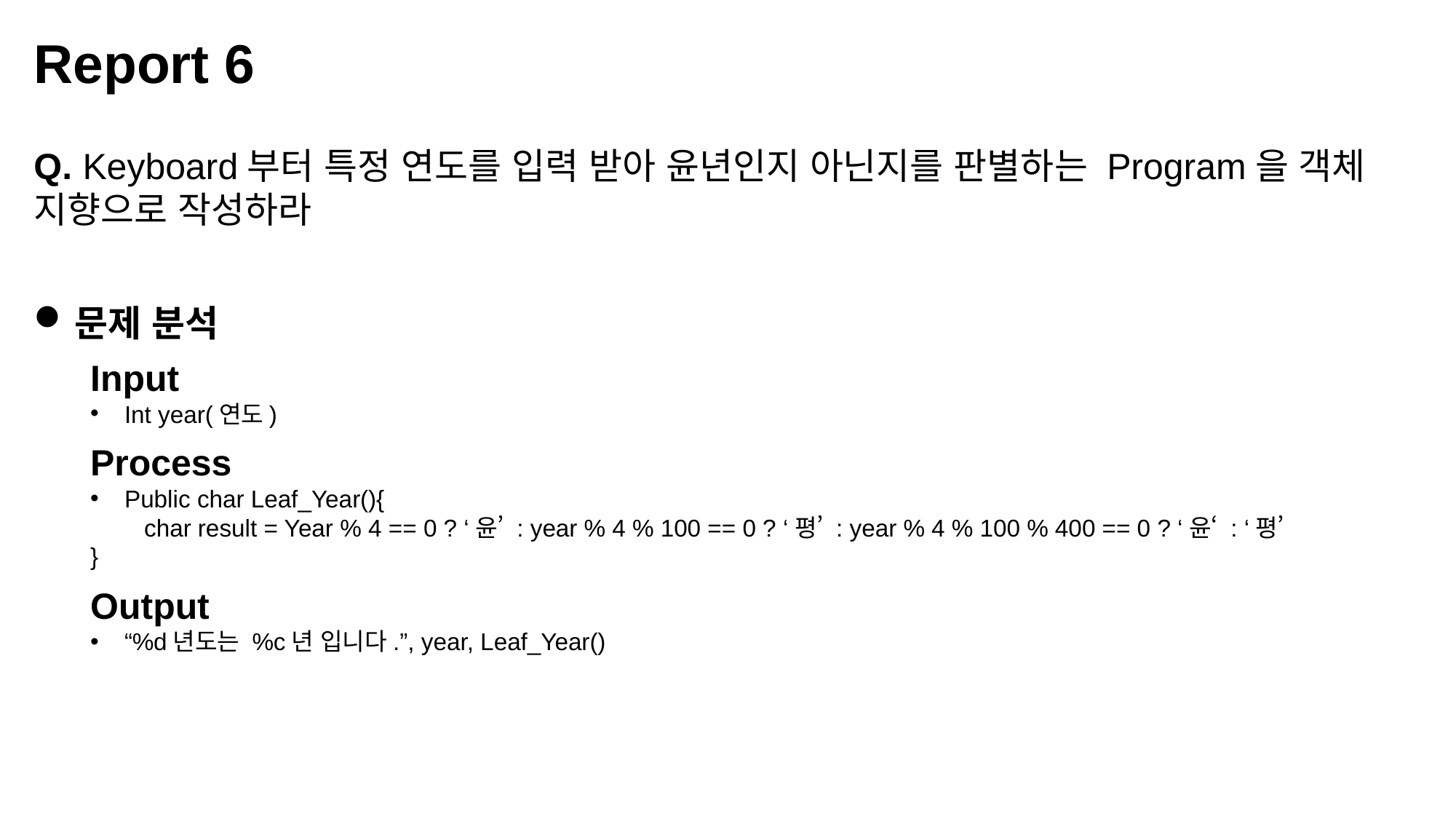

Report 6
Q. Keyboard부터 특정 연도를 입력 받아 윤년인지 아닌지를 판별하는 Program을 객체 지향으로 작성하라
문제 분석
Input
Int year(연도)
Process
Public char Leaf_Year(){
        char result = Year % 4 == 0 ? ‘윤’ : year % 4 % 100 == 0 ? ‘평’ : year % 4 % 100 % 400 == 0 ? ‘윤‘ : ‘평’
}
Output
“%d년도는 %c년 입니다.”, year, Leaf_Year()